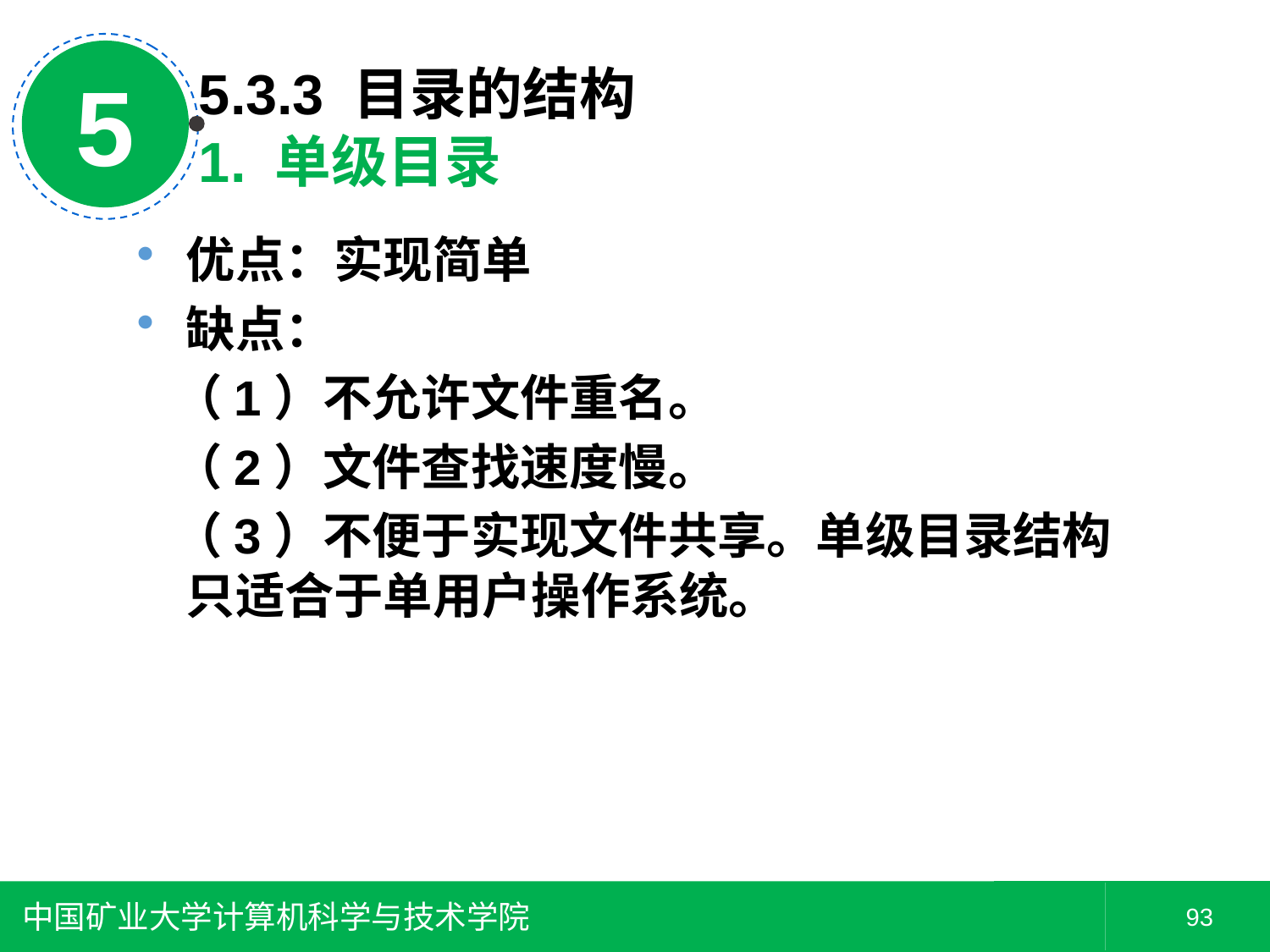

5
5.3.3 目录的结构
1. 单级目录

优点：实现简单
缺点：
  （1）不允许文件重名。
  （2）文件查找速度慢。
  （3）不便于实现文件共享。单级目录结构只适合于单用户操作系统。